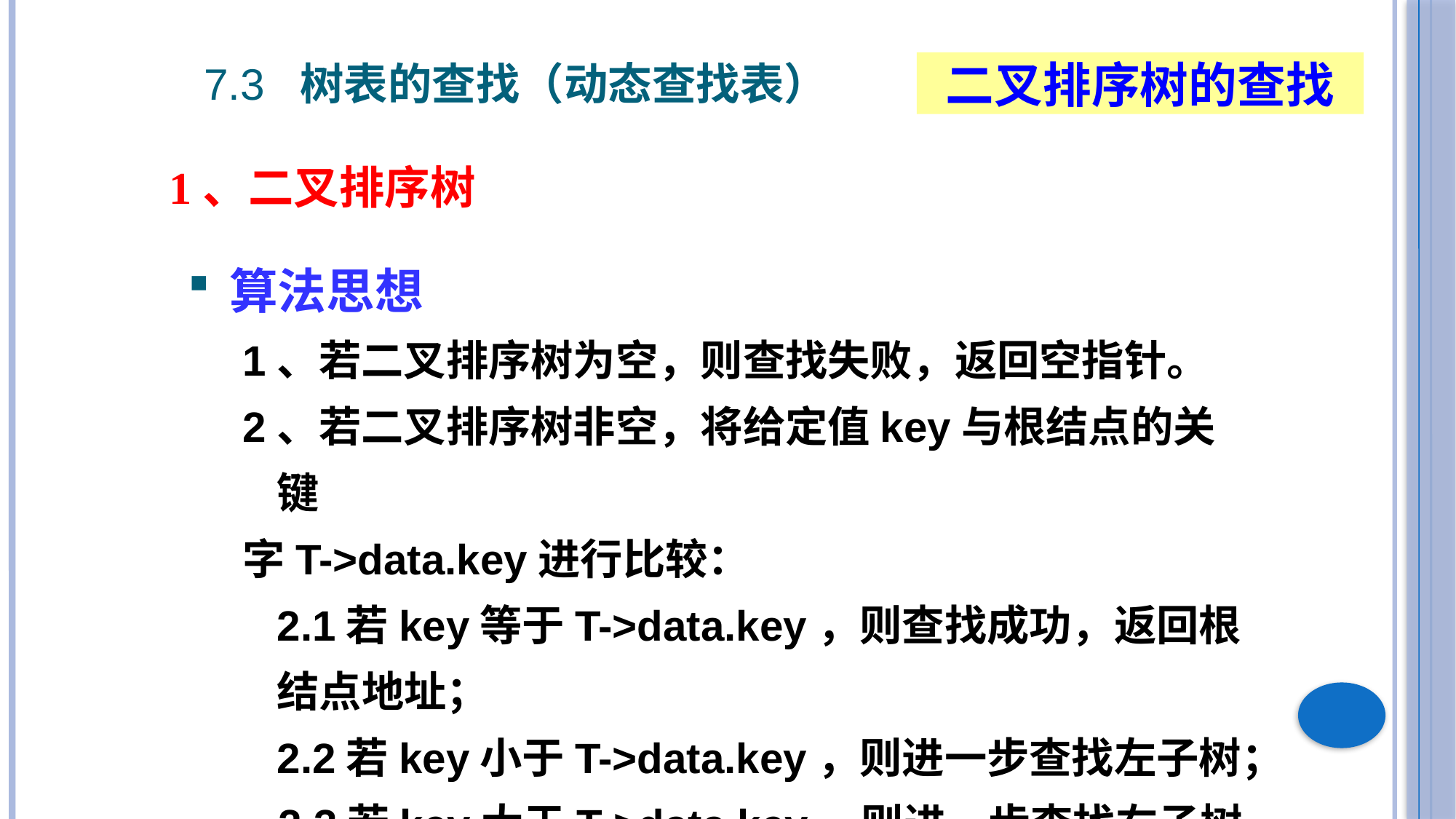

7.3  树表的查找（动态查找表）
二叉排序树的查找
1、二叉排序树
算法思想
1、若二叉排序树为空，则查找失败，返回空指针。
2、若二叉排序树非空，将给定值key与根结点的关键
字T->data.key进行比较：
	2.1若key等于T->data.key，则查找成功，返回根结点地址；
	2.2若key小于T->data.key，则进一步查找左子树；
   2.3若key大于T->data.key，则进一步查找右子树。